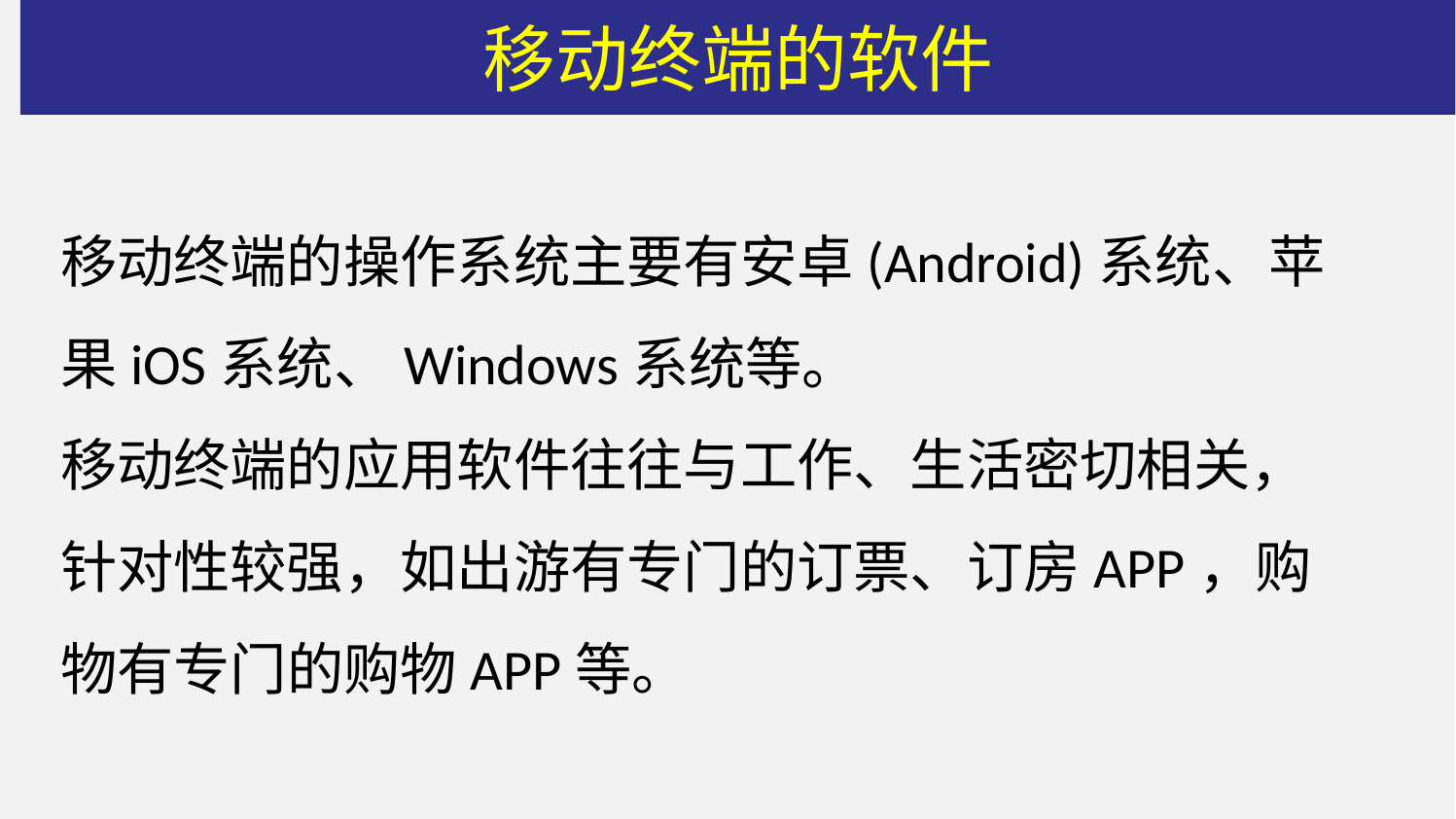

# 移动终端的软件
移动终端的操作系统主要有安卓(Android)系统、苹果iOS系统、Windows系统等。
移动终端的应用软件往往与工作、生活密切相关，针对性较强，如出游有专门的订票、订房APP，购物有专门的购物APP等。